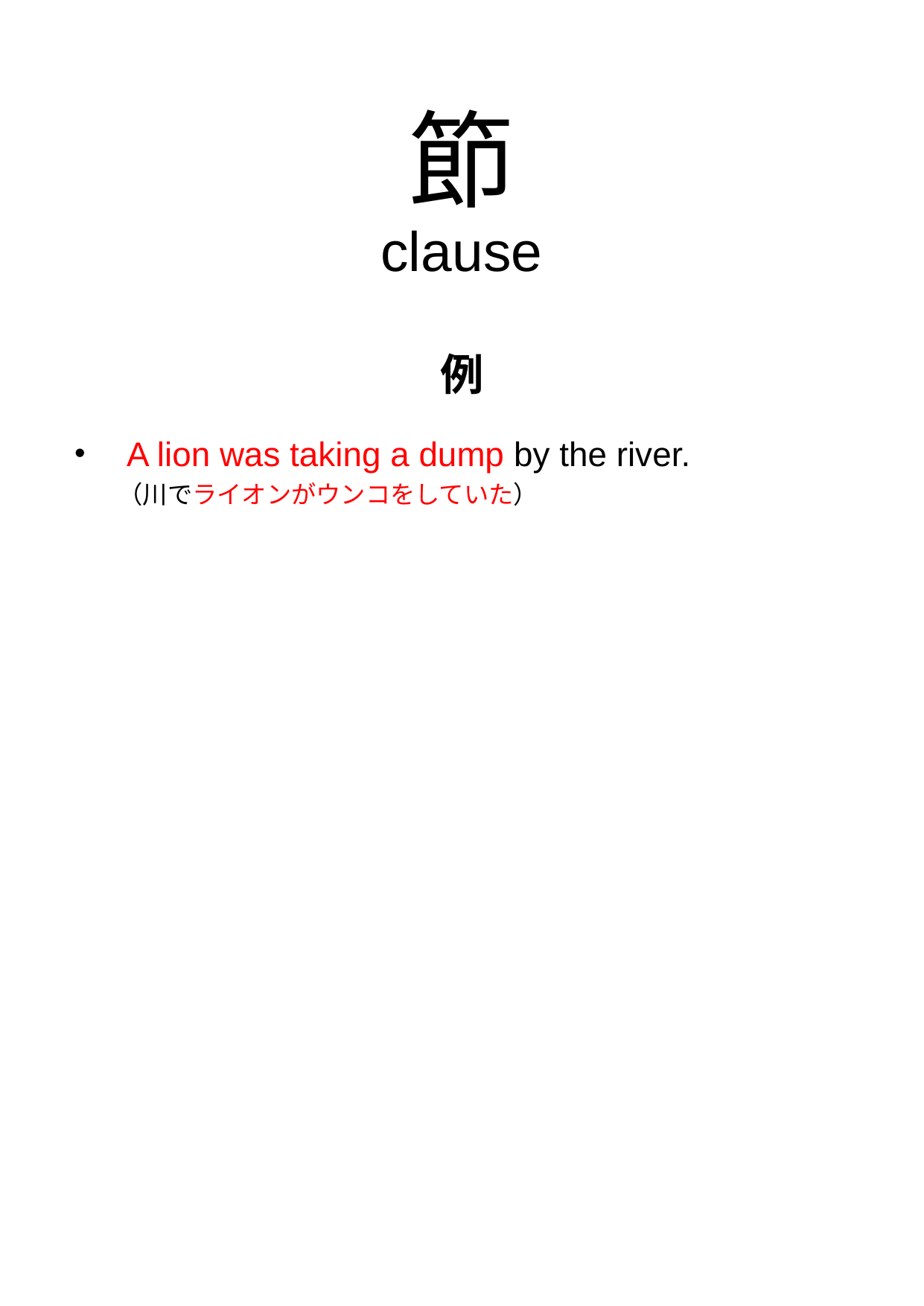

# 節 clause
例
 A lion was taking a dump by the river.
（川でライオンがウンコをしていた）